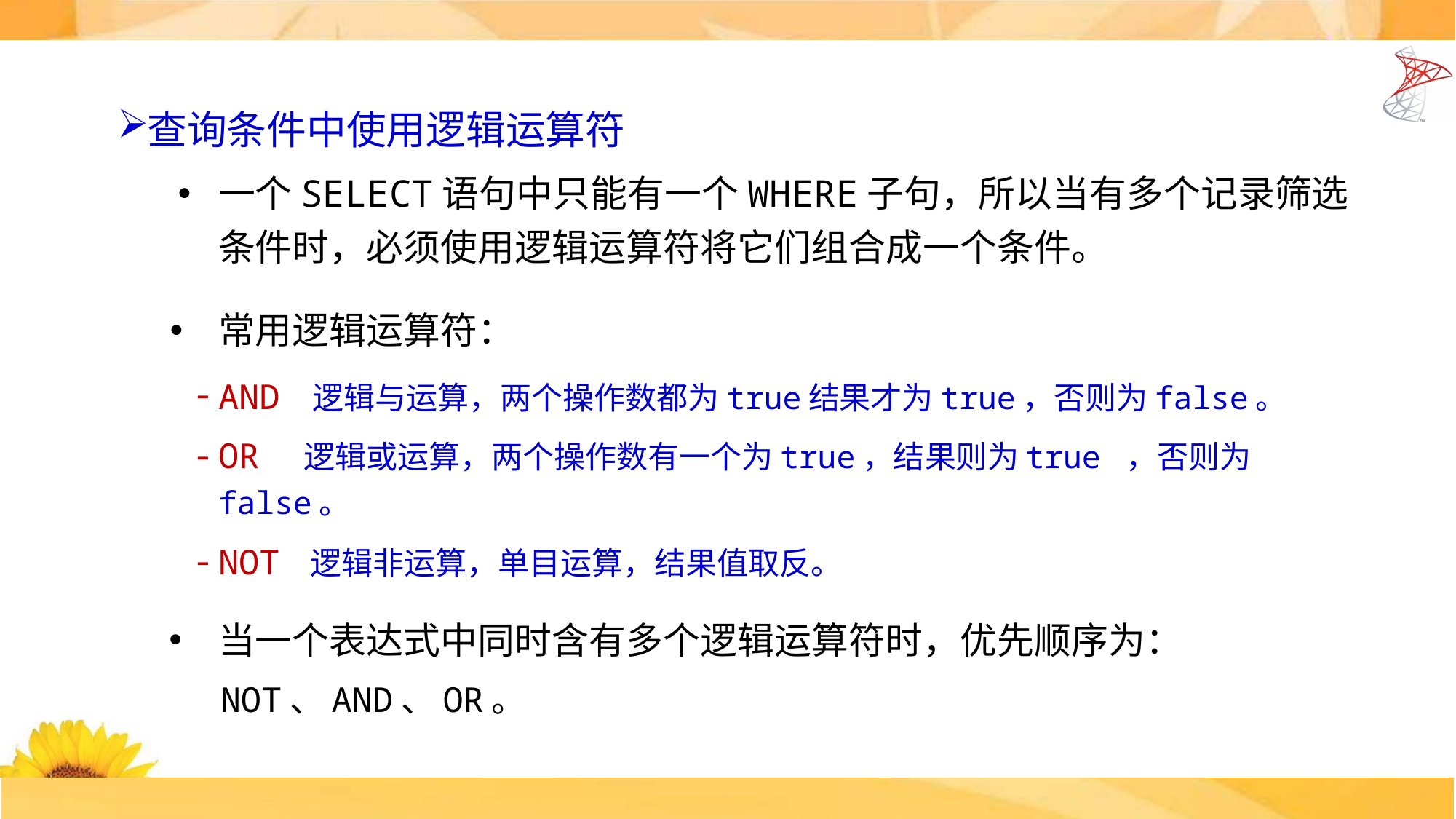

查询条件中使用逻辑运算符
一个SELECT语句中只能有一个WHERE子句，所以当有多个记录筛选条件时，必须使用逻辑运算符将它们组合成一个条件。
常用逻辑运算符：
AND 逻辑与运算，两个操作数都为true结果才为true，否则为false。
OR  逻辑或运算，两个操作数有一个为true，结果则为true ，否则为false。
NOT 逻辑非运算，单目运算，结果值取反。
当一个表达式中同时含有多个逻辑运算符时，优先顺序为：
NOT、AND、OR。